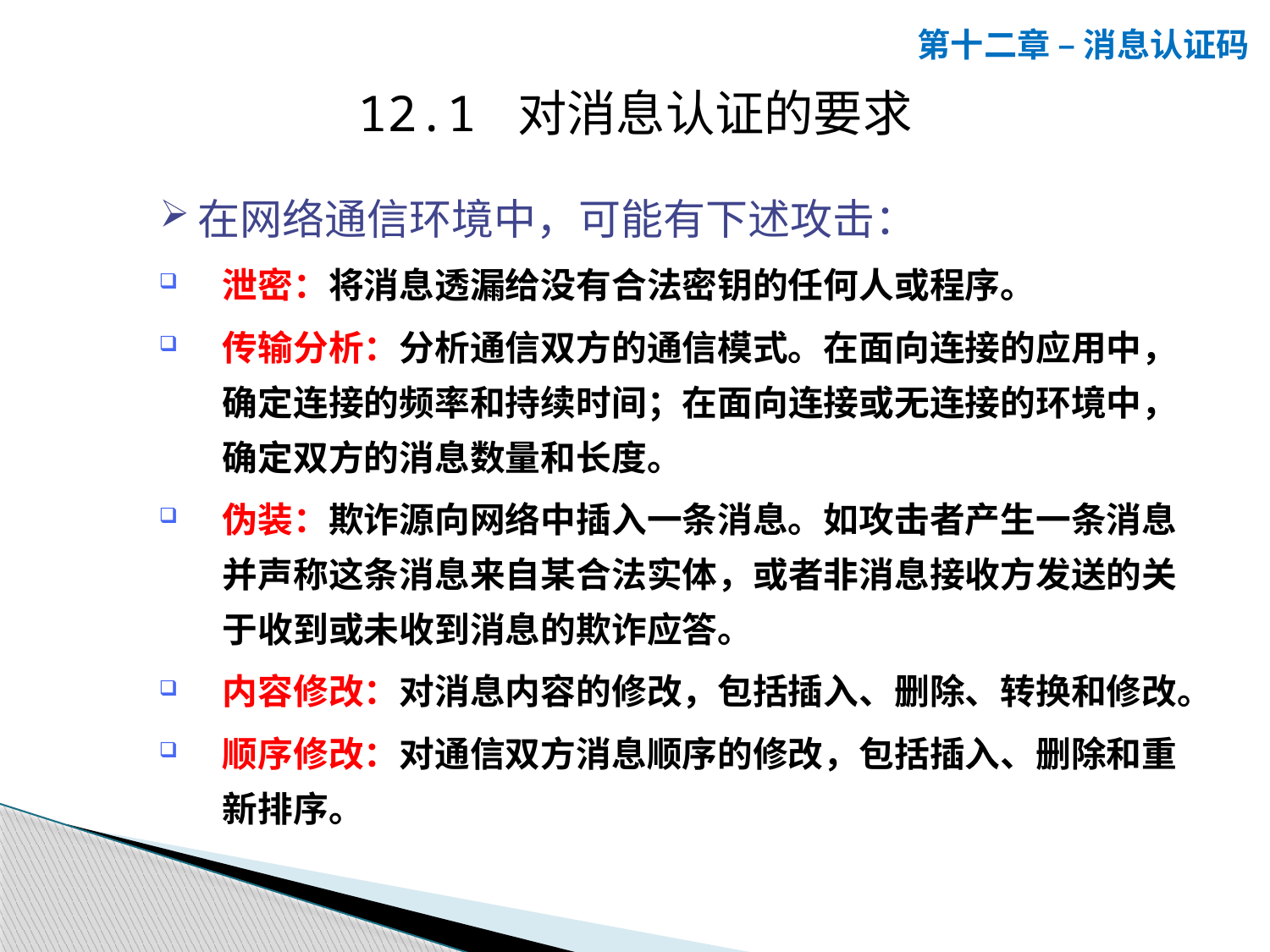

第十二章 – 消息认证码
12.1 对消息认证的要求
在网络通信环境中，可能有下述攻击：
泄密：将消息透漏给没有合法密钥的任何人或程序。
传输分析：分析通信双方的通信模式。在面向连接的应用中，确定连接的频率和持续时间；在面向连接或无连接的环境中，确定双方的消息数量和长度。
伪装：欺诈源向网络中插入一条消息。如攻击者产生一条消息并声称这条消息来自某合法实体，或者非消息接收方发送的关于收到或未收到消息的欺诈应答。
内容修改：对消息内容的修改，包括插入、删除、转换和修改。
顺序修改：对通信双方消息顺序的修改，包括插入、删除和重新排序。